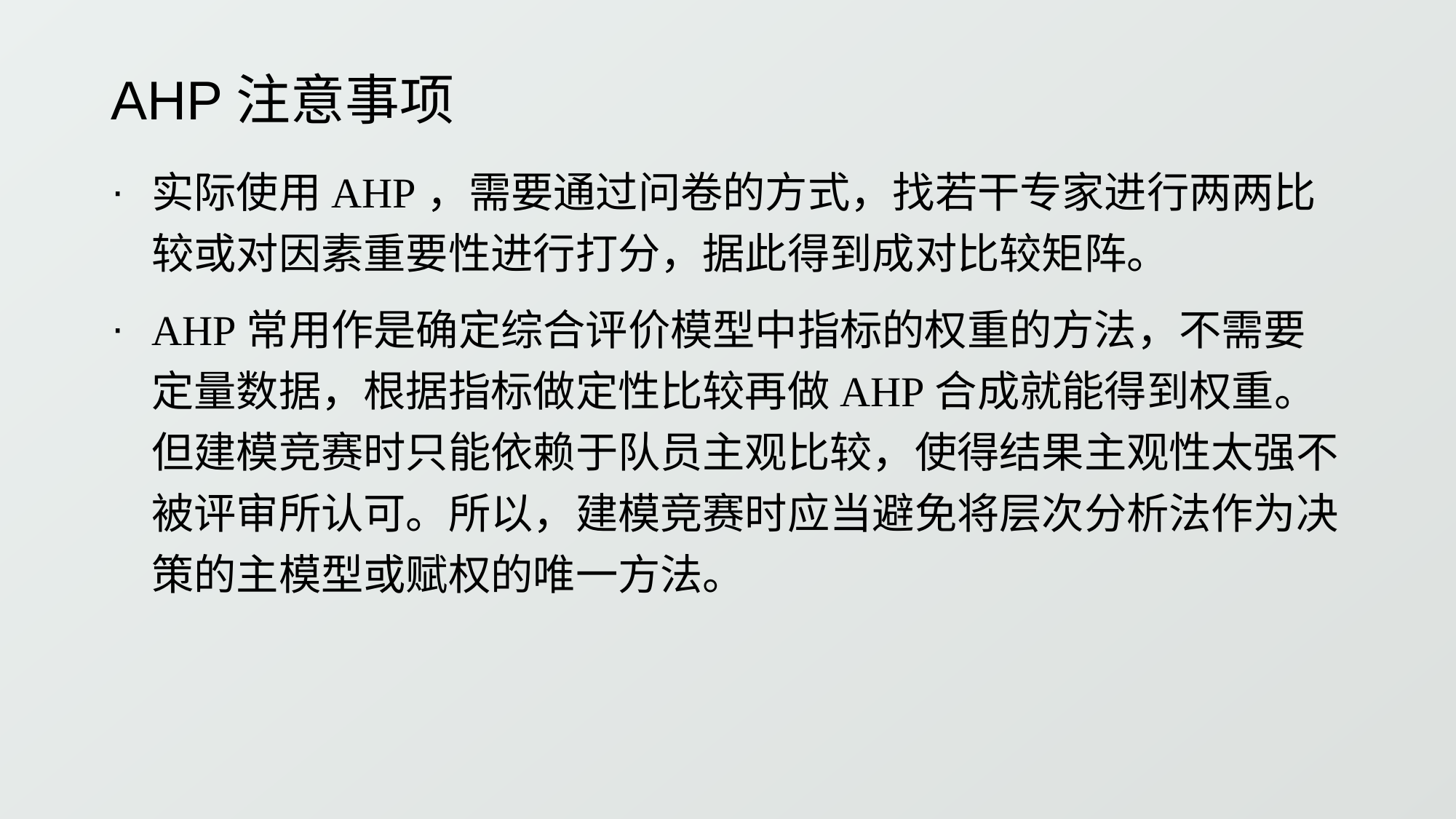

# AHP注意事项
实际使用AHP，需要通过问卷的方式，找若干专家进行两两比较或对因素重要性进行打分，据此得到成对比较矩阵。
AHP常用作是确定综合评价模型中指标的权重的方法，不需要定量数据，根据指标做定性比较再做AHP合成就能得到权重。但建模竞赛时只能依赖于队员主观比较，使得结果主观性太强不被评审所认可。所以，建模竞赛时应当避免将层次分析法作为决策的主模型或赋权的唯一方法。